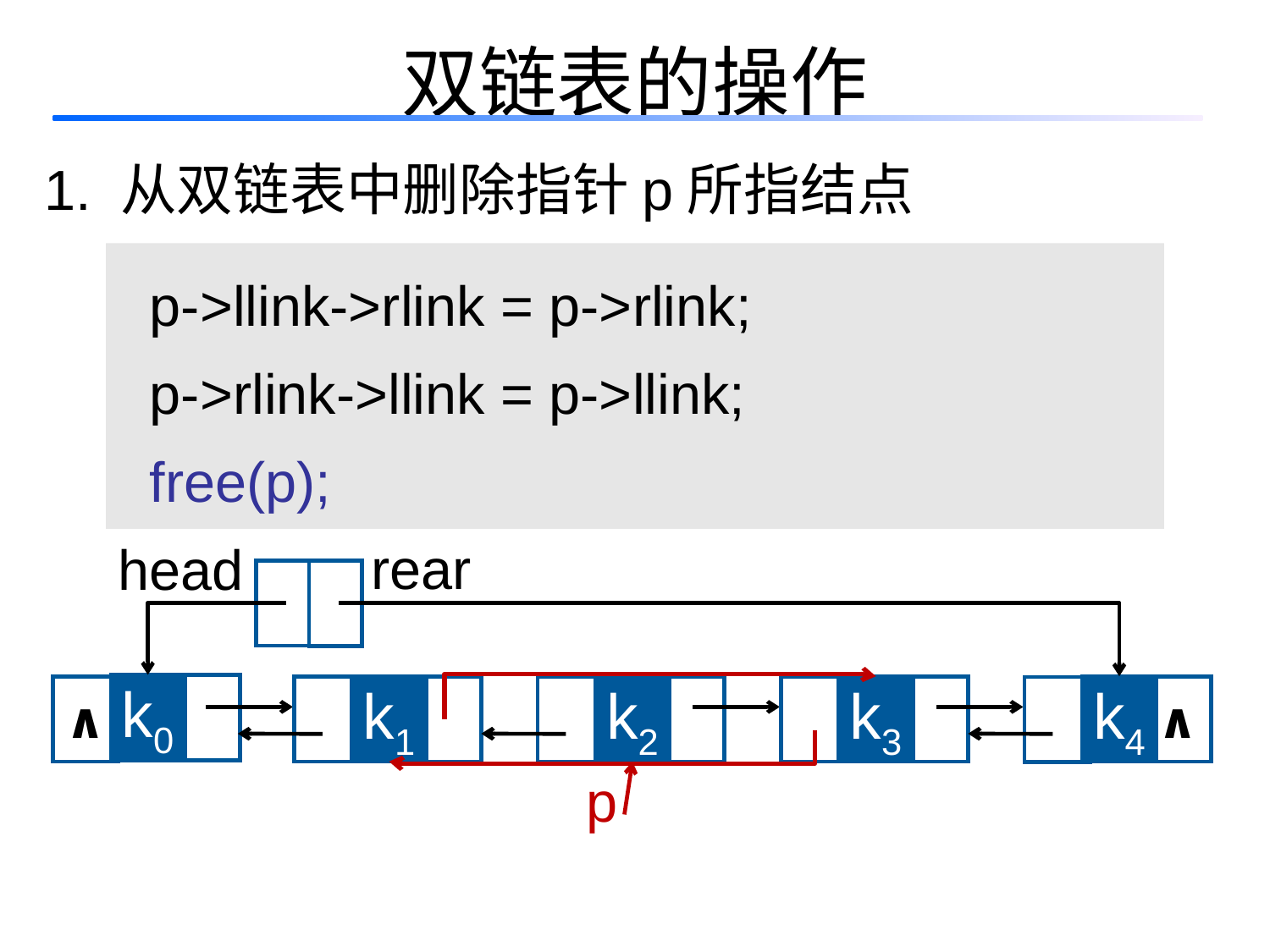

双链表的操作

1. 从双链表中删除指针p所指结点
  p->llink->rlink = p->rlink;
  p->rlink->llink = p->llink;
  free(p);
rear
head

k0

k1
k2
k3
k4
∧

∧

p